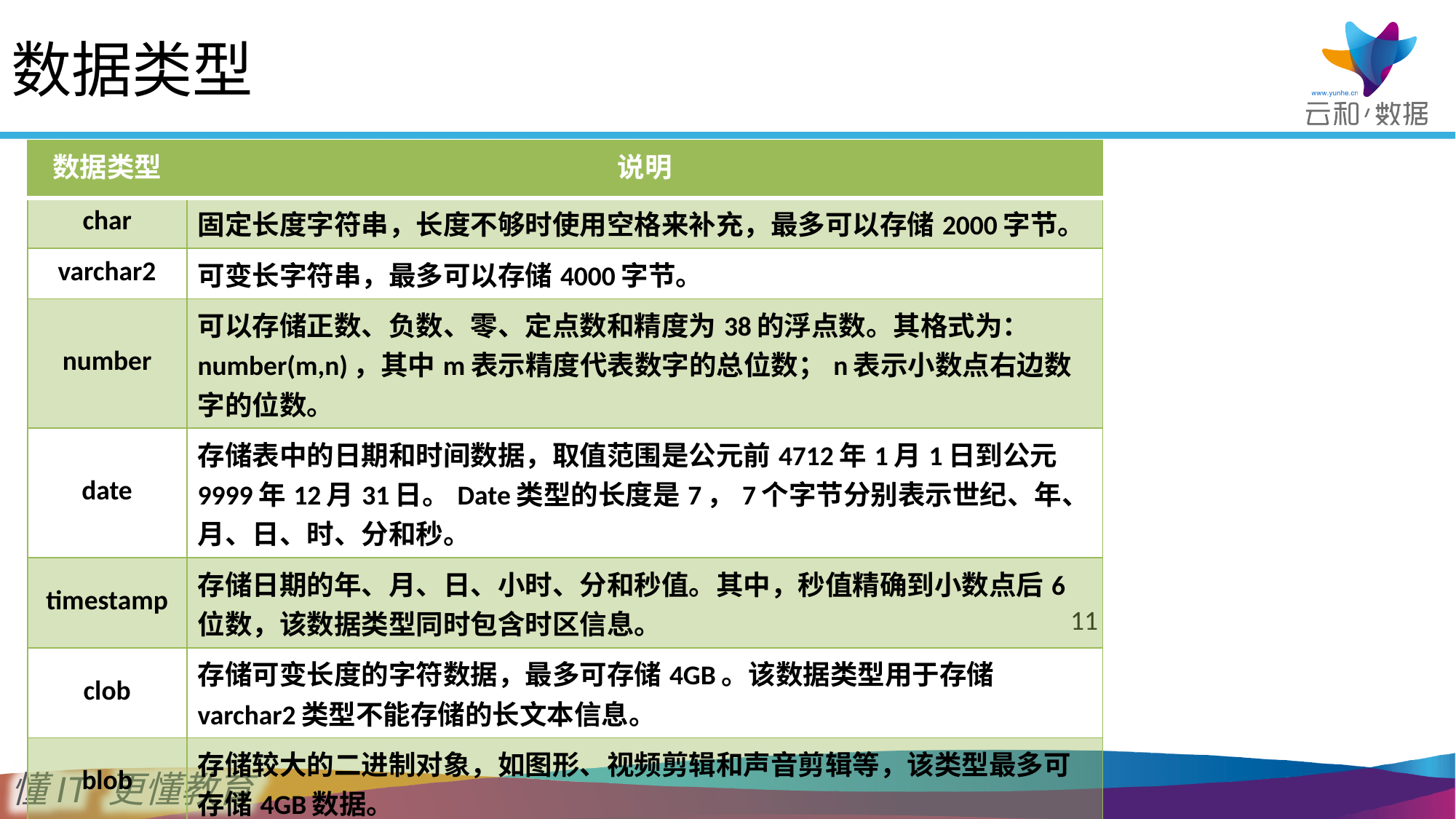

数据类型
| 数据类型 | 说明 |
| --- | --- |
| char | 固定长度字符串，长度不够时使用空格来补充，最多可以存储2000字节。 |
| varchar2 | 可变长字符串，最多可以存储4000字节。 |
| number | 可以存储正数、负数、零、定点数和精度为38的浮点数。其格式为：number(m,n)，其中m表示精度代表数字的总位数；n表示小数点右边数字的位数。 |
| date | 存储表中的日期和时间数据，取值范围是公元前4712年1月1日到公元9999年12月31日。Date类型的长度是7，7个字节分别表示世纪、年、月、日、时、分和秒。 |
| timestamp | 存储日期的年、月、日、小时、分和秒值。其中，秒值精确到小数点后6位数，该数据类型同时包含时区信息。 |
| clob | 存储可变长度的字符数据，最多可存储4GB。该数据类型用于存储varchar2类型不能存储的长文本信息。 |
| blob | 存储较大的二进制对象，如图形、视频剪辑和声音剪辑等，该类型最多可存储4GB数据。 |
11